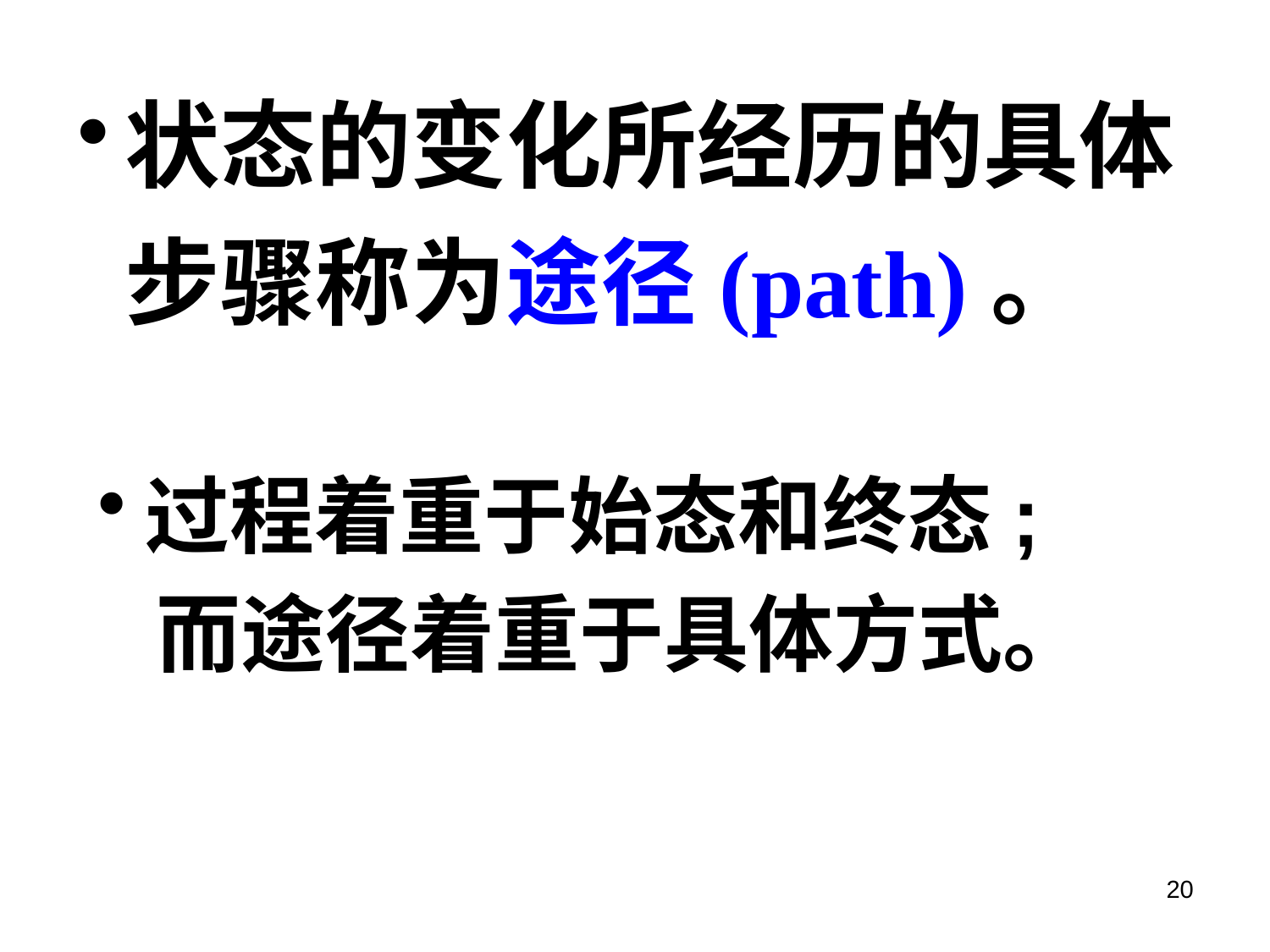

状态的变化所经历的具体步骤称为途径(path)。
过程着重于始态和终态;
  而途径着重于具体方式。
20